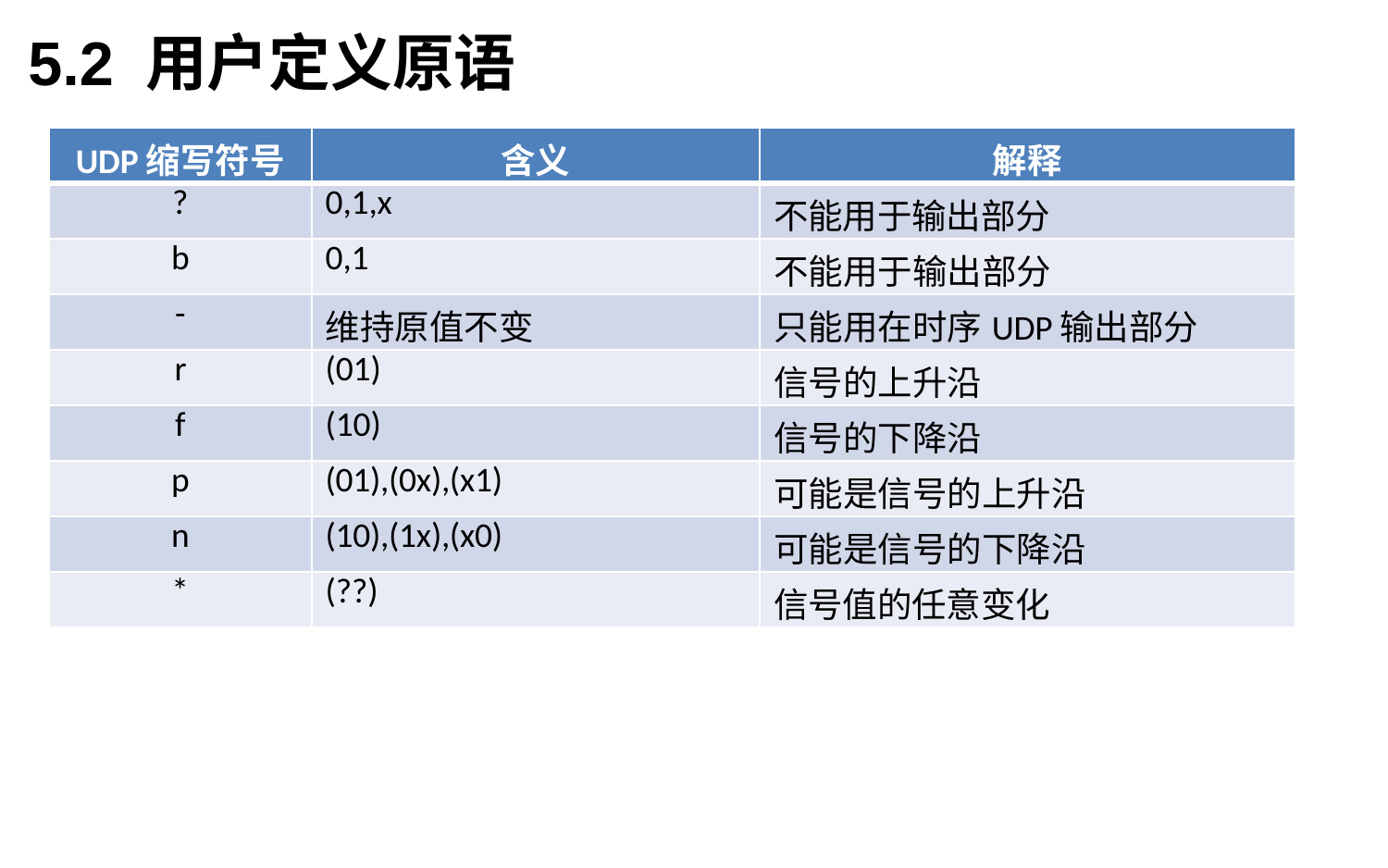

5.2 用户定义原语
| UDP缩写符号 | 含义 | 解释 |
| --- | --- | --- |
| ? | 0,1,x | 不能用于输出部分 |
| b | 0,1 | 不能用于输出部分 |
| - | 维持原值不变 | 只能用在时序UDP输出部分 |
| r | (01) | 信号的上升沿 |
| f | (10) | 信号的下降沿 |
| p | (01),(0x),(x1) | 可能是信号的上升沿 |
| n | (10),(1x),(x0) | 可能是信号的下降沿 |
| \* | (??) | 信号值的任意变化 |